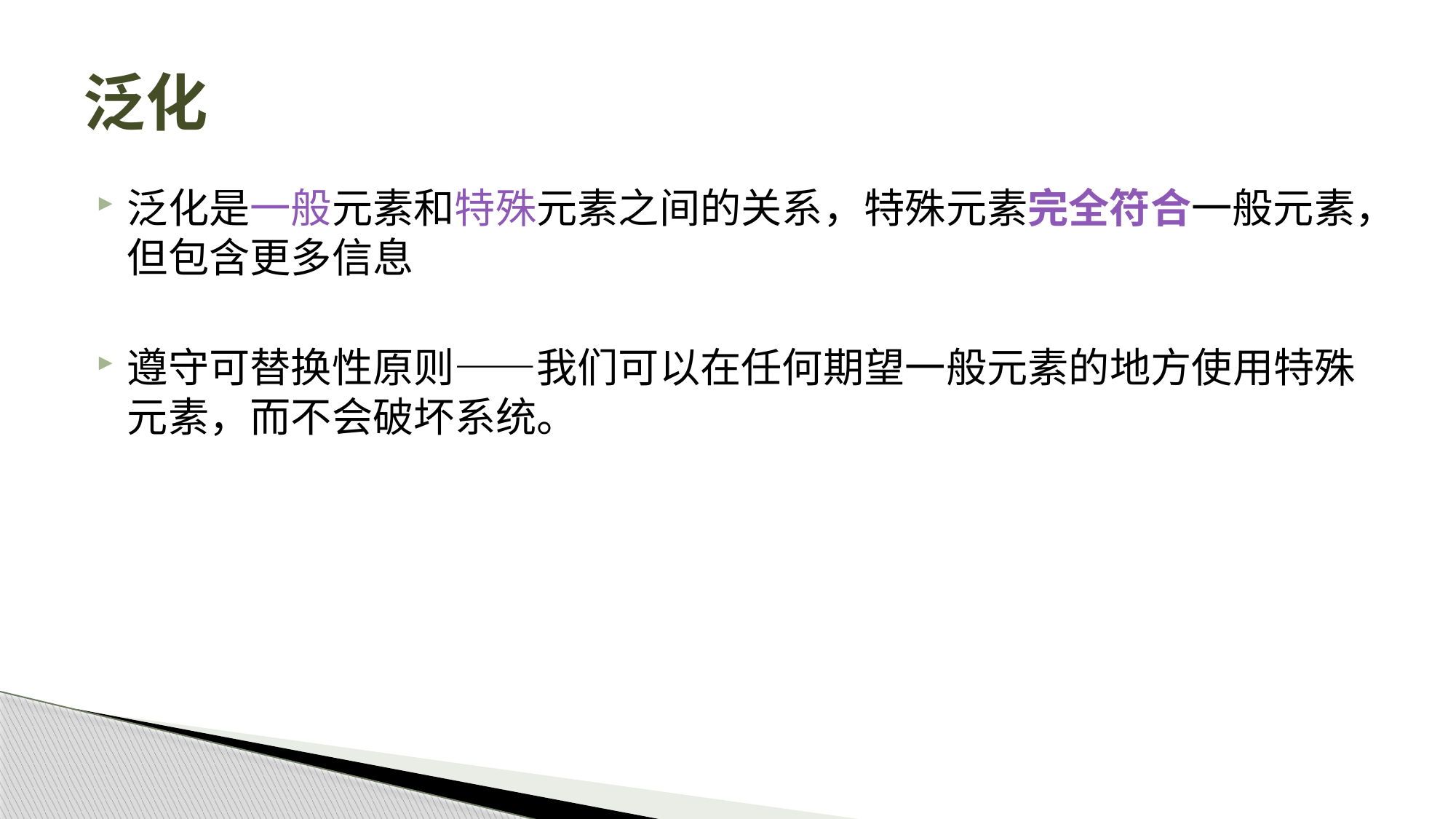

# 泛化
泛化是一般元素和特殊元素之间的关系，特殊元素完全符合一般元素，但包含更多信息

遵守可替换性原则——我们可以在任何期望一般元素的地方使用特殊元素，而不会破坏系统。